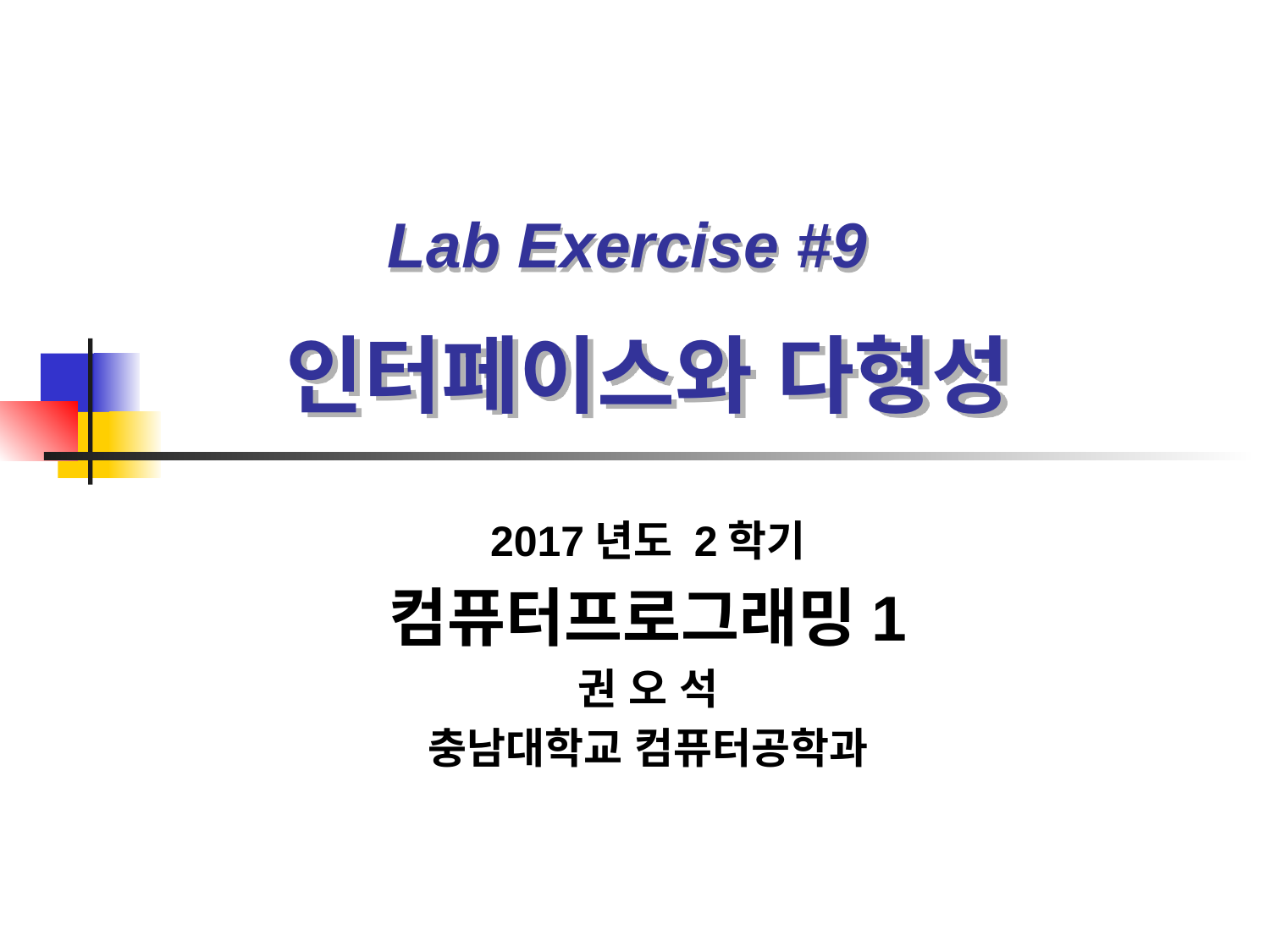

Lab Exercise #9
# 인터페이스와 다형성
2017년도 2학기
컴퓨터프로그래밍1
권 오 석
충남대학교 컴퓨터공학과